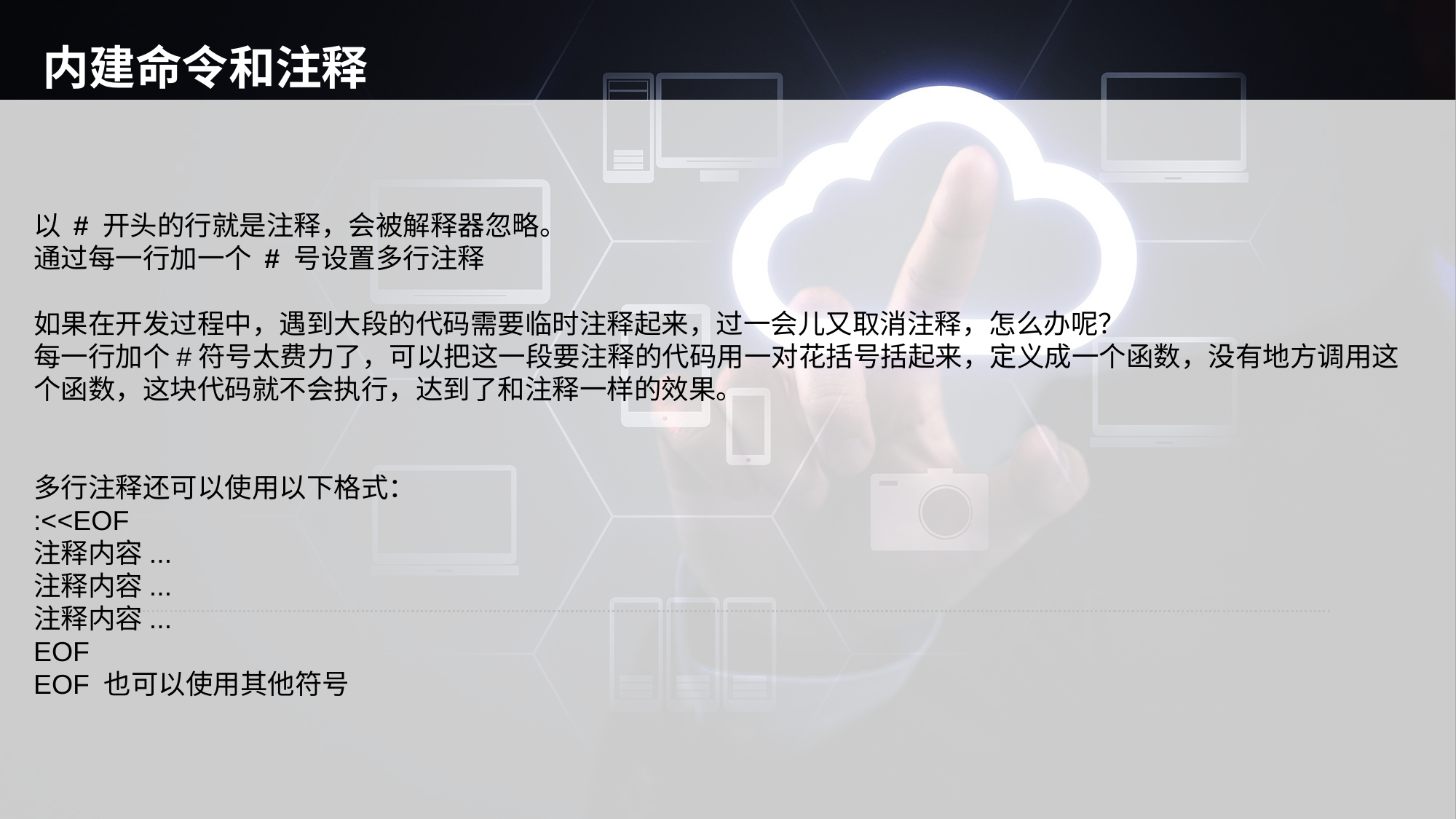

# 内建命令和注释
以 # 开头的行就是注释，会被解释器忽略。
通过每一行加一个 # 号设置多行注释

如果在开发过程中，遇到大段的代码需要临时注释起来，过一会儿又取消注释，怎么办呢？
每一行加个#符号太费力了，可以把这一段要注释的代码用一对花括号括起来，定义成一个函数，没有地方调用这个函数，这块代码就不会执行，达到了和注释一样的效果。

多行注释还可以使用以下格式：
:<<EOF
注释内容...
注释内容...
注释内容...
EOF
EOF 也可以使用其他符号